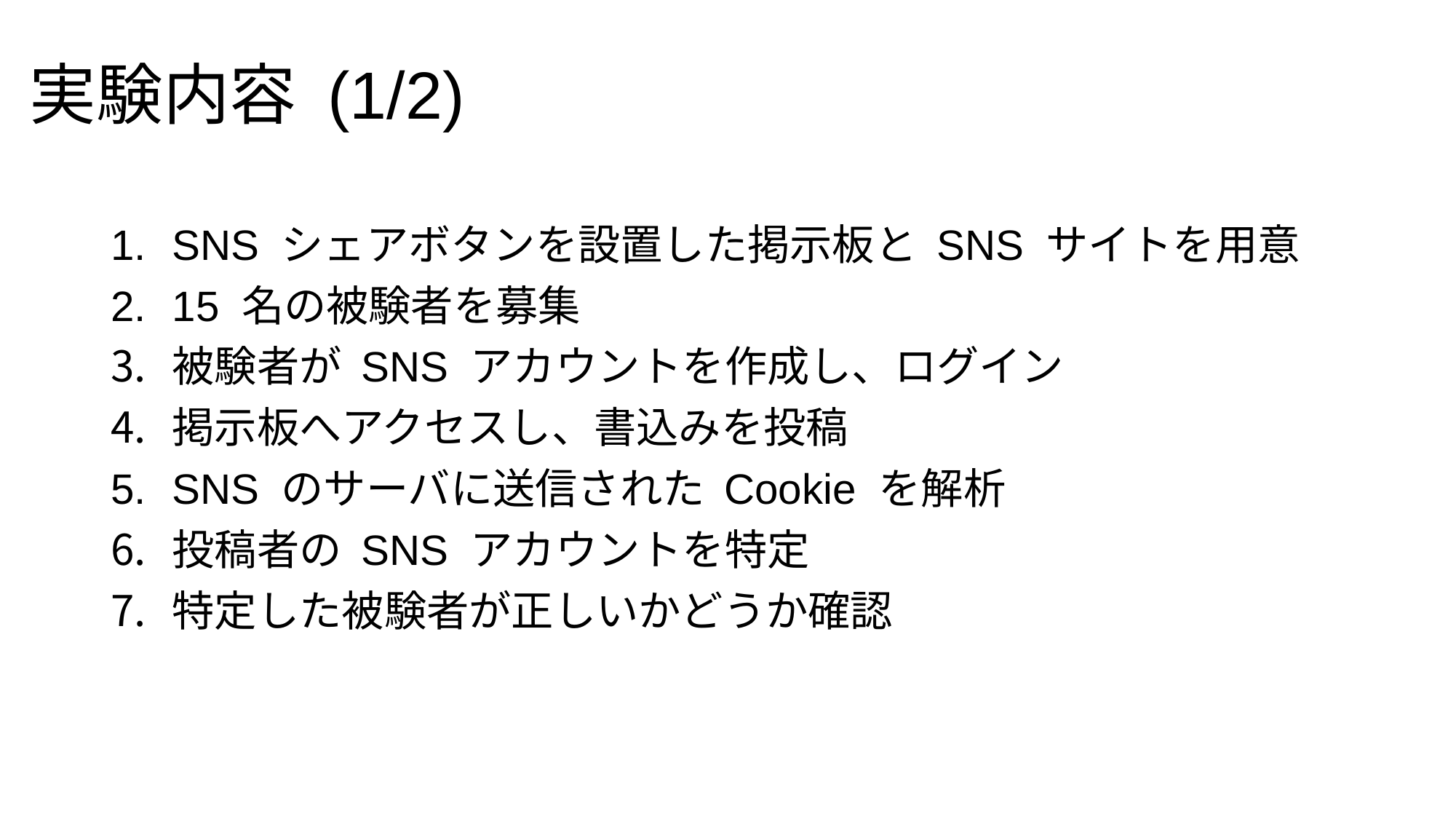

# 実験内容 (1/2)
SNS シェアボタンを設置した掲示板と SNS サイトを用意
15 名の被験者を募集
被験者が SNS アカウントを作成し、ログイン
掲示板へアクセスし、書込みを投稿
SNS のサーバに送信された Cookie を解析
投稿者の SNS アカウントを特定
特定した被験者が正しいかどうか確認